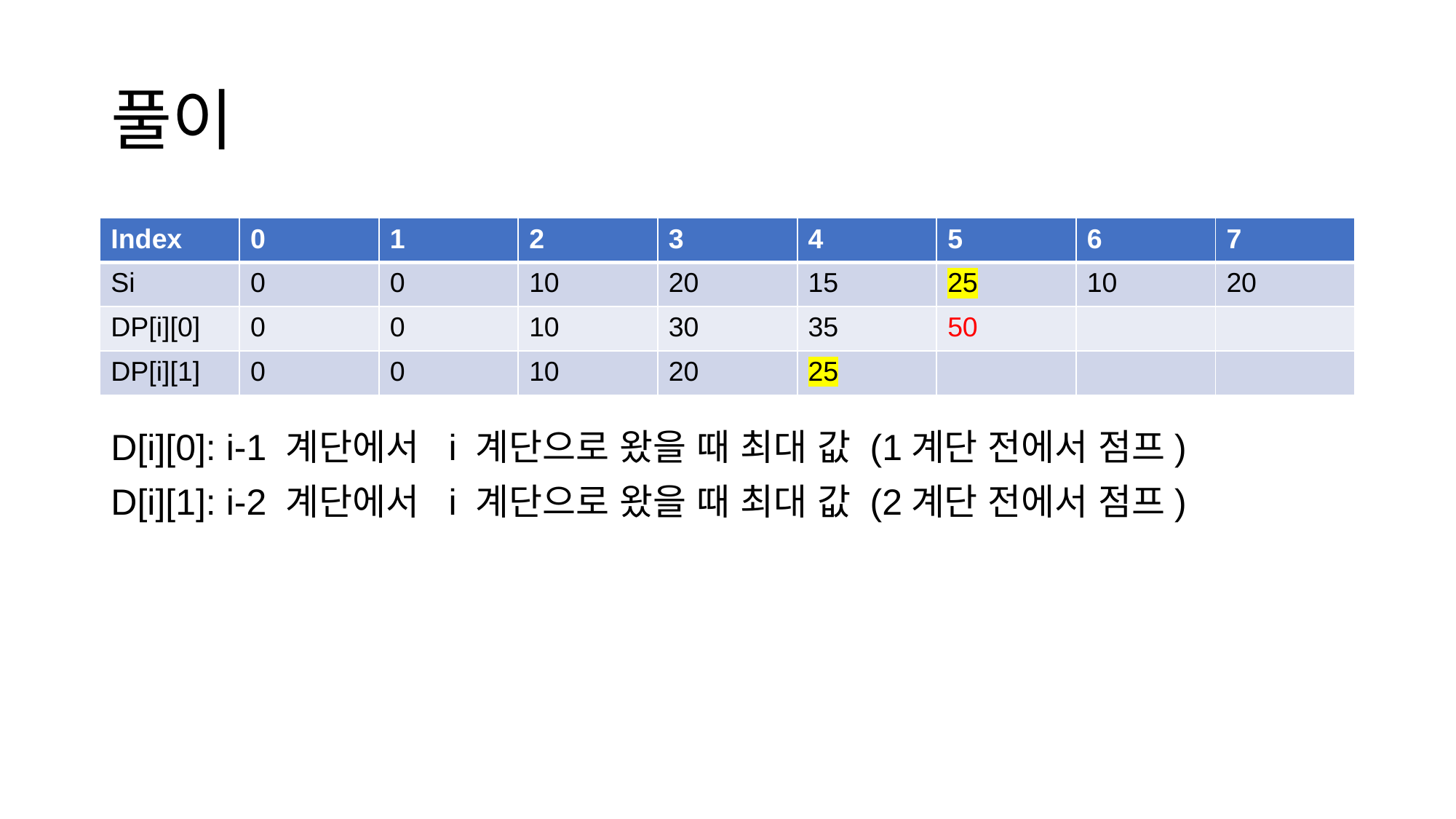

# 풀이
| Index | 0 | 1 | 2 | 3 | 4 | 5 | 6 | 7 |
| --- | --- | --- | --- | --- | --- | --- | --- | --- |
| Si | 0 | 0 | 10 | 20 | 15 | 25 | 10 | 20 |
| DP[i][0] | 0 | 0 | 10 | 30 | 35 | 50 |  |  |
| DP[i][1] | 0 | 0 | 10 | 20 | 25 |  |  |  |
D[i][0]: i-1 계단에서  i 계단으로 왔을 때 최대 값 (1계단 전에서 점프)
D[i][1]: i-2 계단에서  i 계단으로 왔을 때 최대 값 (2계단 전에서 점프)